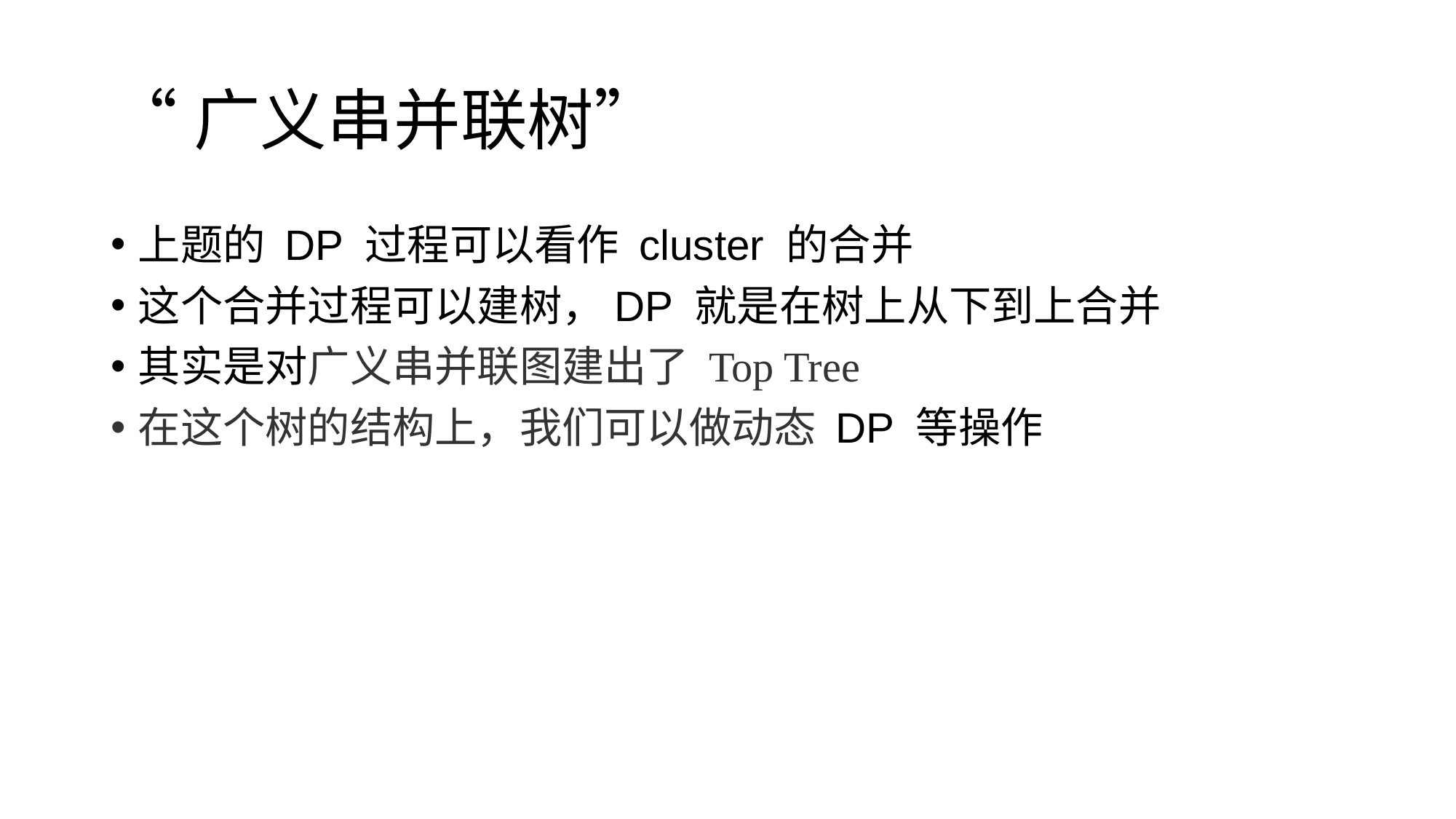

# “广义串并联树”
上题的 DP 过程可以看作 cluster 的合并
这个合并过程可以建树，DP 就是在树上从下到上合并
其实是对广义串并联图建出了 Top Tree
在这个树的结构上，我们可以做动态 DP 等操作